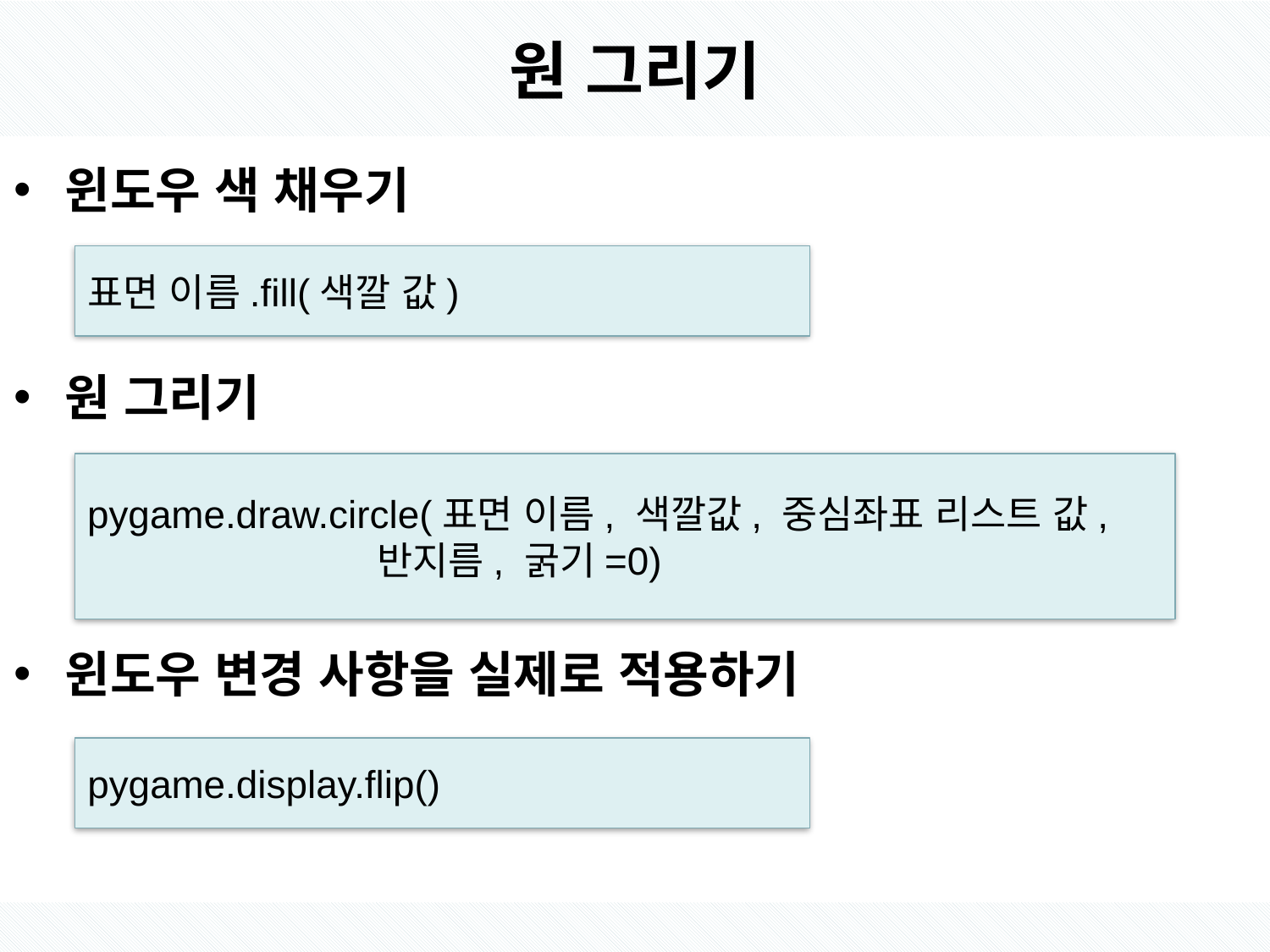

# 원 그리기
윈도우 색 채우기

원 그리기

윈도우 변경 사항을 실제로 적용하기
표면 이름.fill(색깔 값)
pygame.draw.circle(표면 이름, 색깔값, 중심좌표 리스트 값,
                          반지름, 굵기=0)
pygame.display.flip()